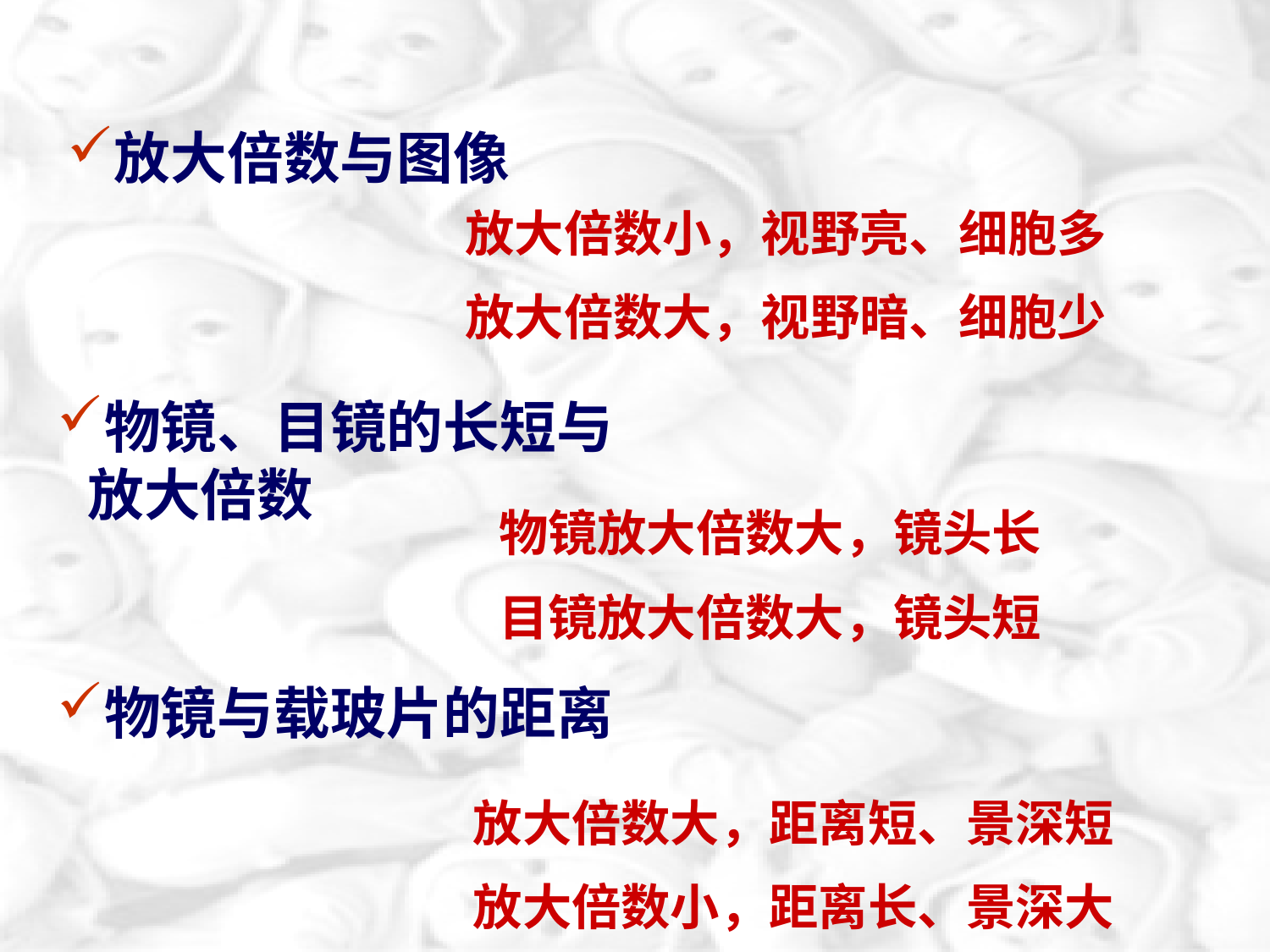

放大倍数与图像
放大倍数小，视野亮、细胞多
放大倍数大，视野暗、细胞少

物镜、目镜的长短与放大倍数

物镜与载玻片的距离
物镜放大倍数大，镜头长
目镜放大倍数大，镜头短
放大倍数大，距离短、景深短
放大倍数小，距离长、景深大